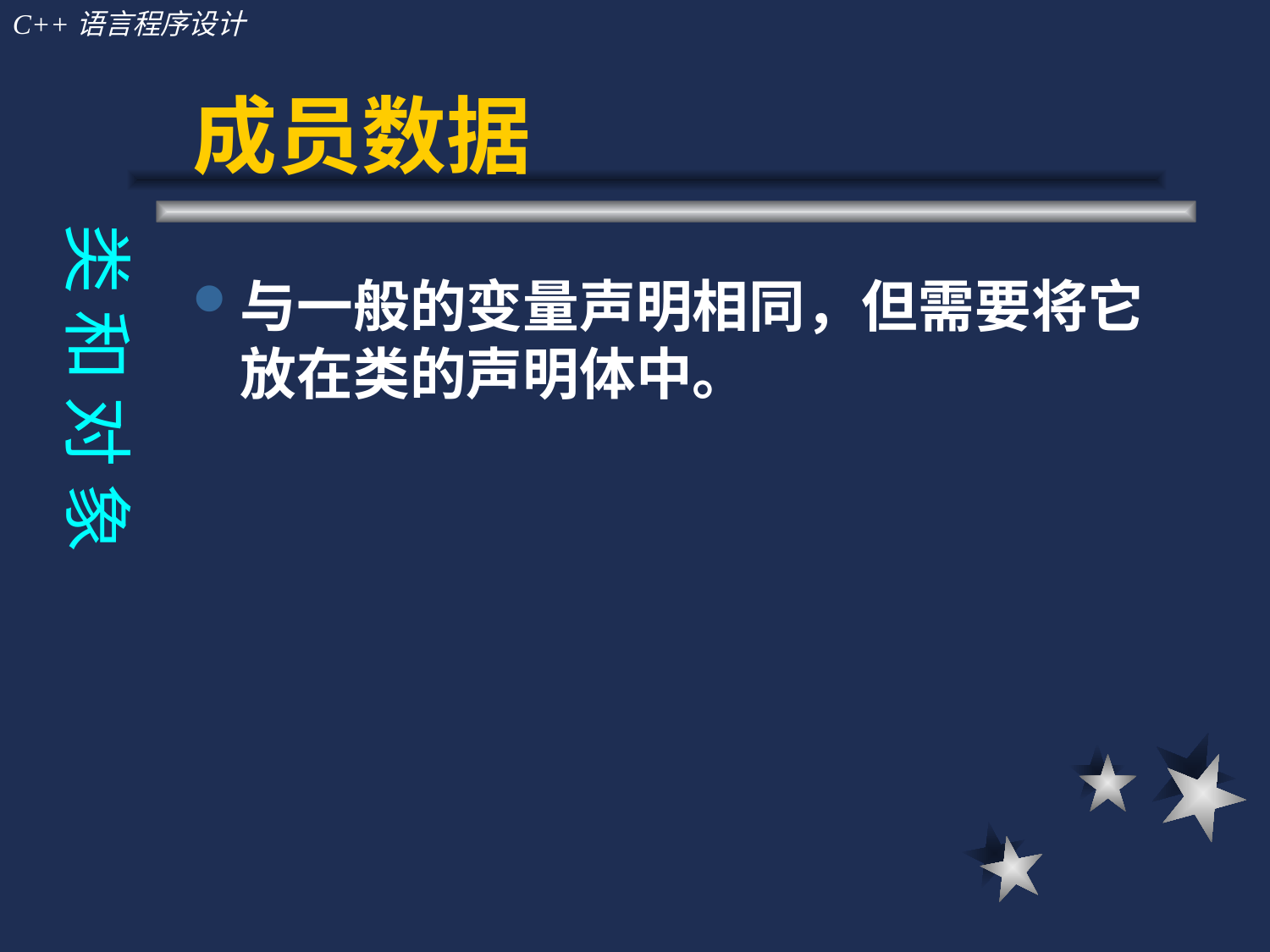

# 成员数据
类 和 对 象
与一般的变量声明相同，但需要将它放在类的声明体中。
19